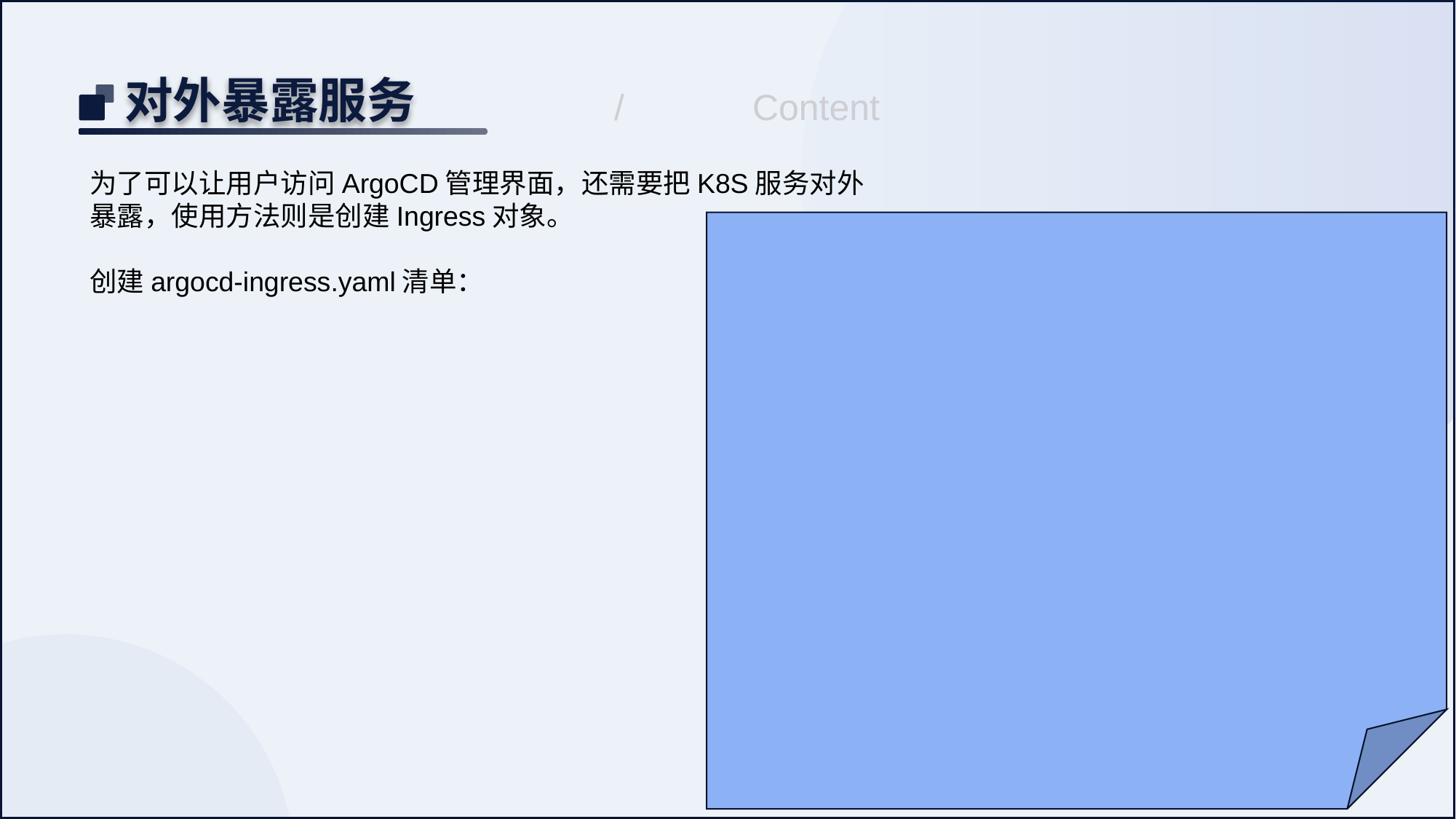

对外暴露服务
/
Content

为了可以让用户访问ArgoCD管理界面，还需要把K8S服务对外暴露，使用方法则是创建Ingress对象。

创建argocd-ingress.yaml清单：